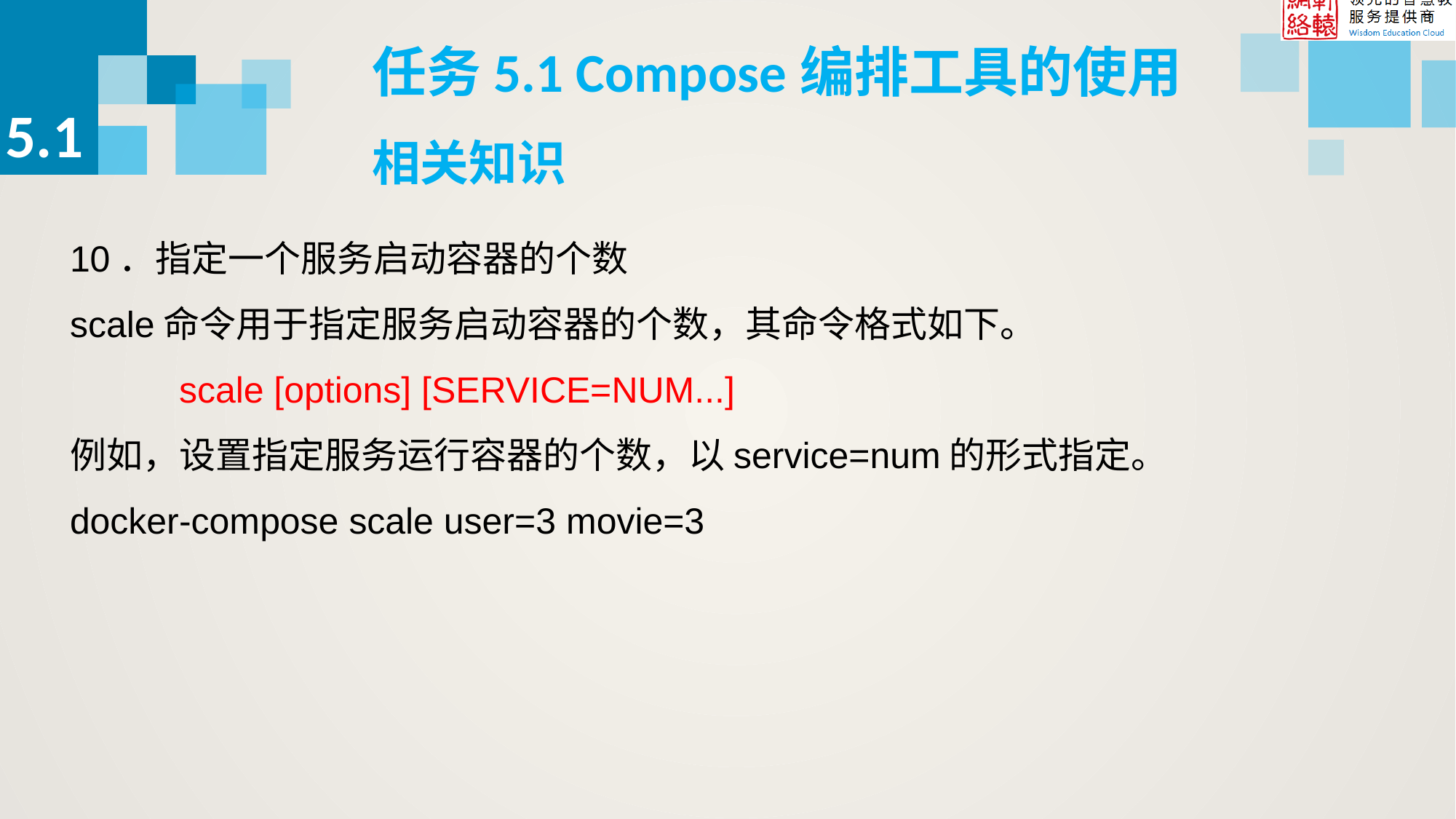

任务5.1 Compose编排工具的使用
5.1
相关知识
10．指定一个服务启动容器的个数
scale命令用于指定服务启动容器的个数，其命令格式如下。
	scale [options] [SERVICE=NUM...]
例如，设置指定服务运行容器的个数，以service=num的形式指定。
docker-compose scale user=3 movie=3